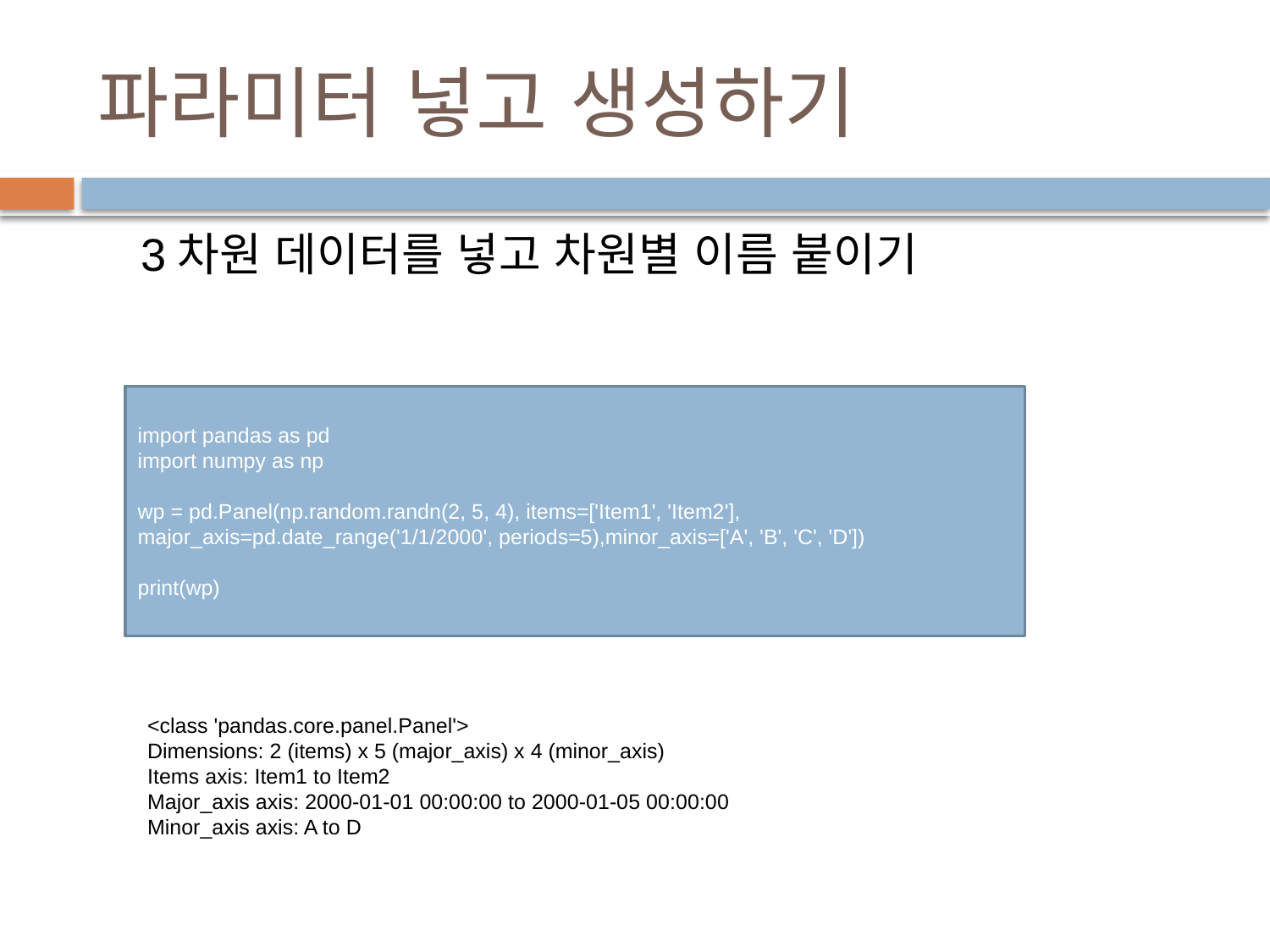

# 파라미터 넣고 생성하기
3차원 데이터를 넣고 차원별 이름 붙이기
import pandas as pd
import numpy as np

wp = pd.Panel(np.random.randn(2, 5, 4), items=['Item1', 'Item2'],
major_axis=pd.date_range('1/1/2000', periods=5),minor_axis=['A', 'B', 'C', 'D'])

print(wp)
<class 'pandas.core.panel.Panel'>
Dimensions: 2 (items) x 5 (major_axis) x 4 (minor_axis)
Items axis: Item1 to Item2
Major_axis axis: 2000-01-01 00:00:00 to 2000-01-05 00:00:00
Minor_axis axis: A to D